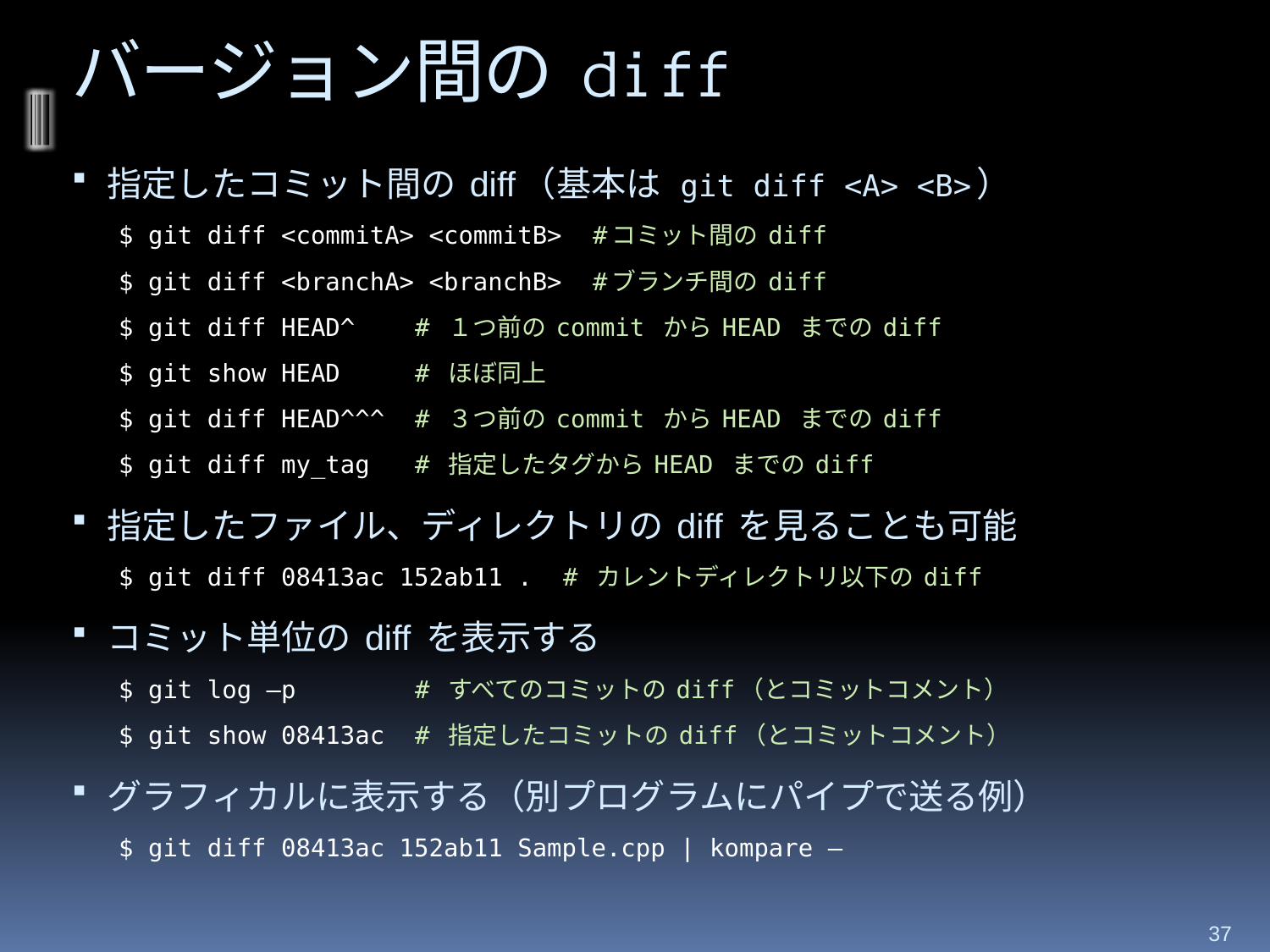

# バージョン間の diff
指定したコミット間の diff（基本は  git diff <A> <B>）
$ git diff <commitA> <commitB>  #コミット間の diff
$ git diff <branchA> <branchB>  #ブランチ間の diff
$ git diff HEAD^    # １つ前の commit から HEAD までの diff
$ git show HEAD     # ほぼ同上
$ git diff HEAD^^^  # ３つ前の commit から HEAD までの diff
$ git diff my_tag   # 指定したタグから HEAD までの diff
指定したファイル、ディレクトリの diff を見ることも可能
$ git diff 08413ac 152ab11 .  # カレントディレクトリ以下の diff
コミット単位の diff を表示する
$ git log –p        # すべてのコミットの diff（とコミットコメント）
$ git show 08413ac  # 指定したコミットの diff（とコミットコメント）
グラフィカルに表示する（別プログラムにパイプで送る例）
$ git diff 08413ac 152ab11 Sample.cpp | kompare –

37